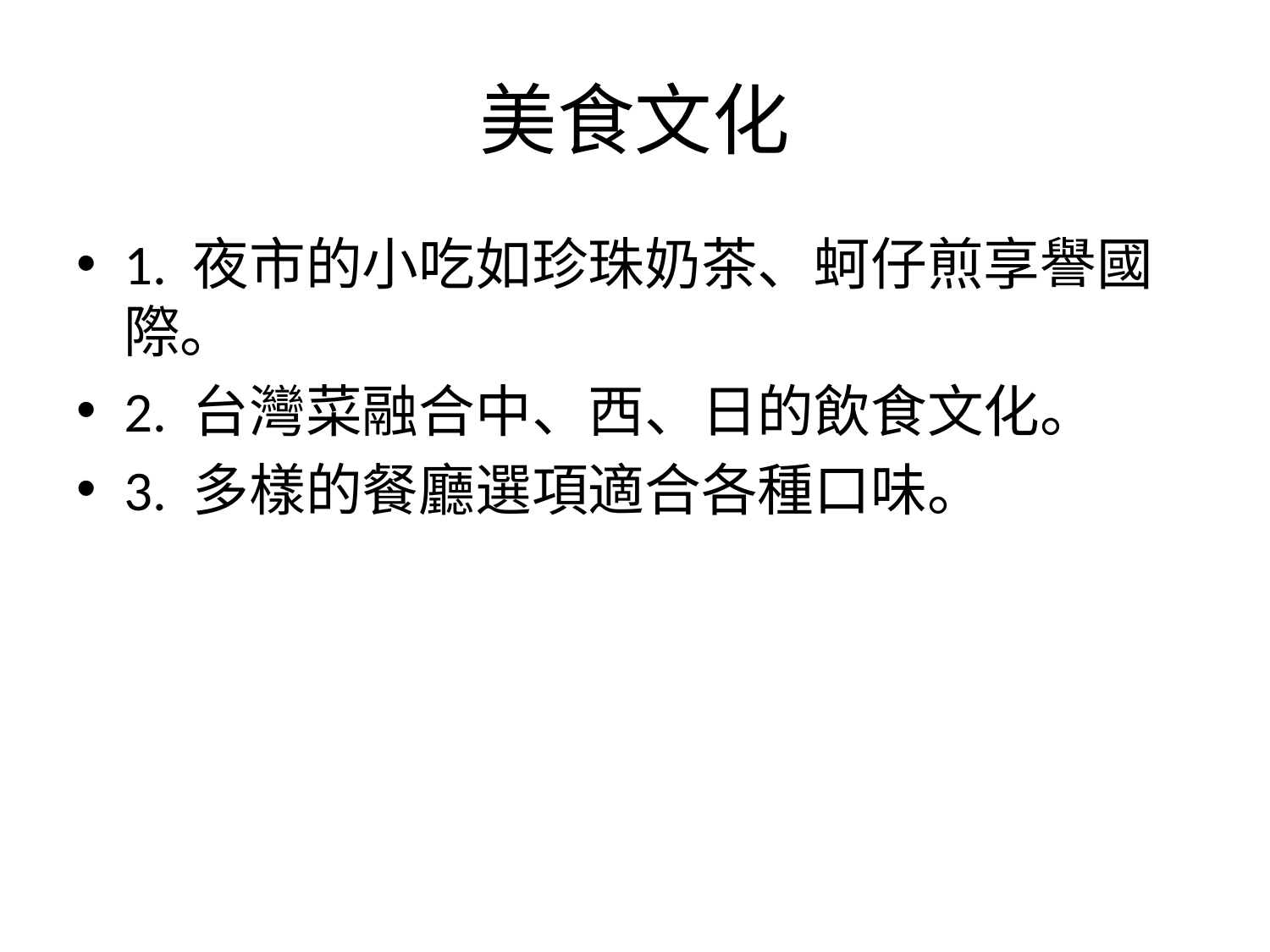

# 美食文化
1. 夜市的小吃如珍珠奶茶、蚵仔煎享譽國際。
2. 台灣菜融合中、西、日的飲食文化。
3. 多樣的餐廳選項適合各種口味。